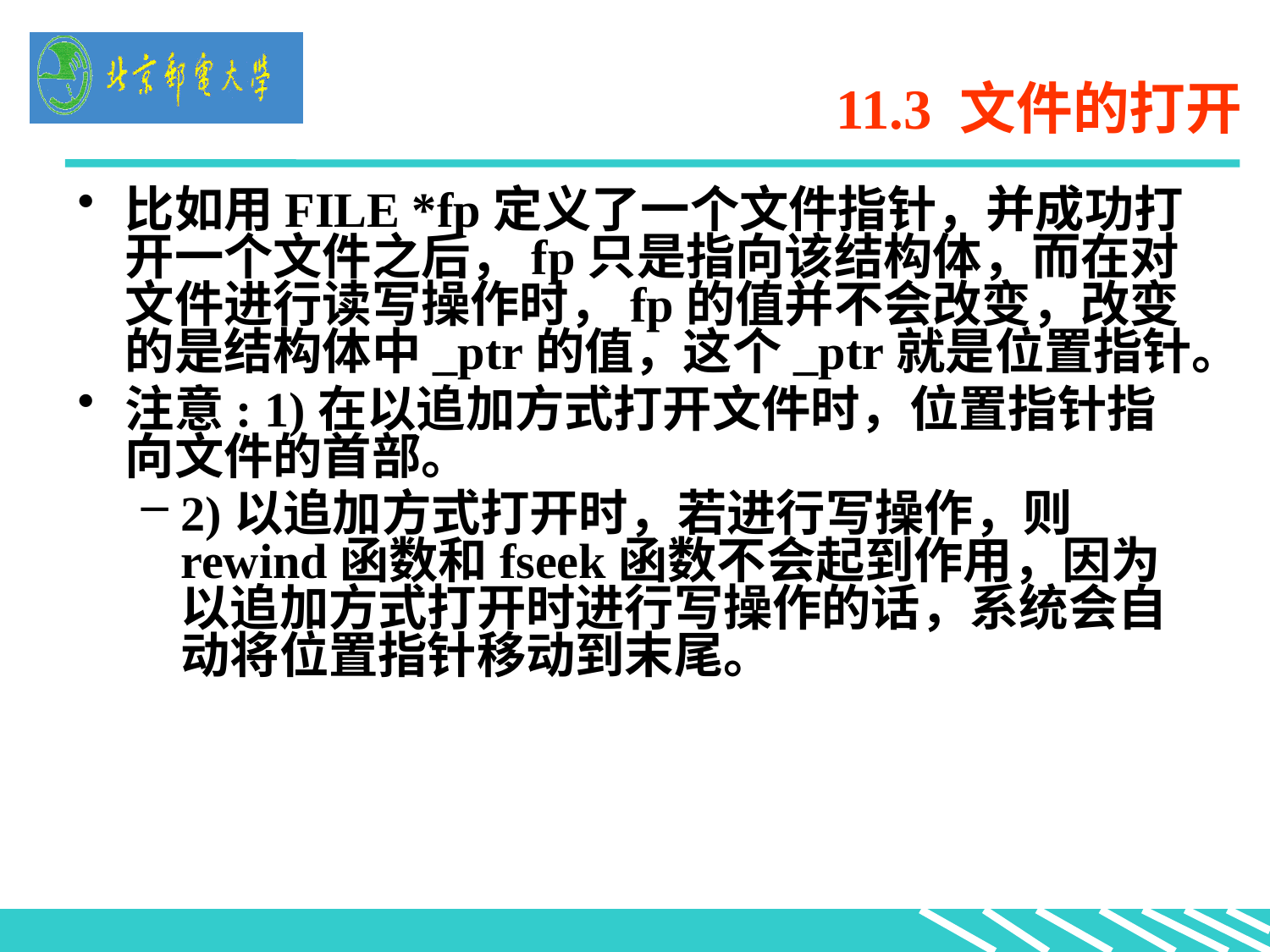

# 11.3 文件的打开
比如用FILE *fp定义了一个文件指针，并成功打开一个文件之后，fp只是指向该结构体，而在对文件进行读写操作时，fp的值并不会改变，改变的是结构体中_ptr的值，这个_ptr就是位置指针。
注意: 1)在以追加方式打开文件时，位置指针指向文件的首部。
2)以追加方式打开时，若进行写操作，则rewind函数和fseek函数不会起到作用，因为以追加方式打开时进行写操作的话，系统会自动将位置指针移动到末尾。
6